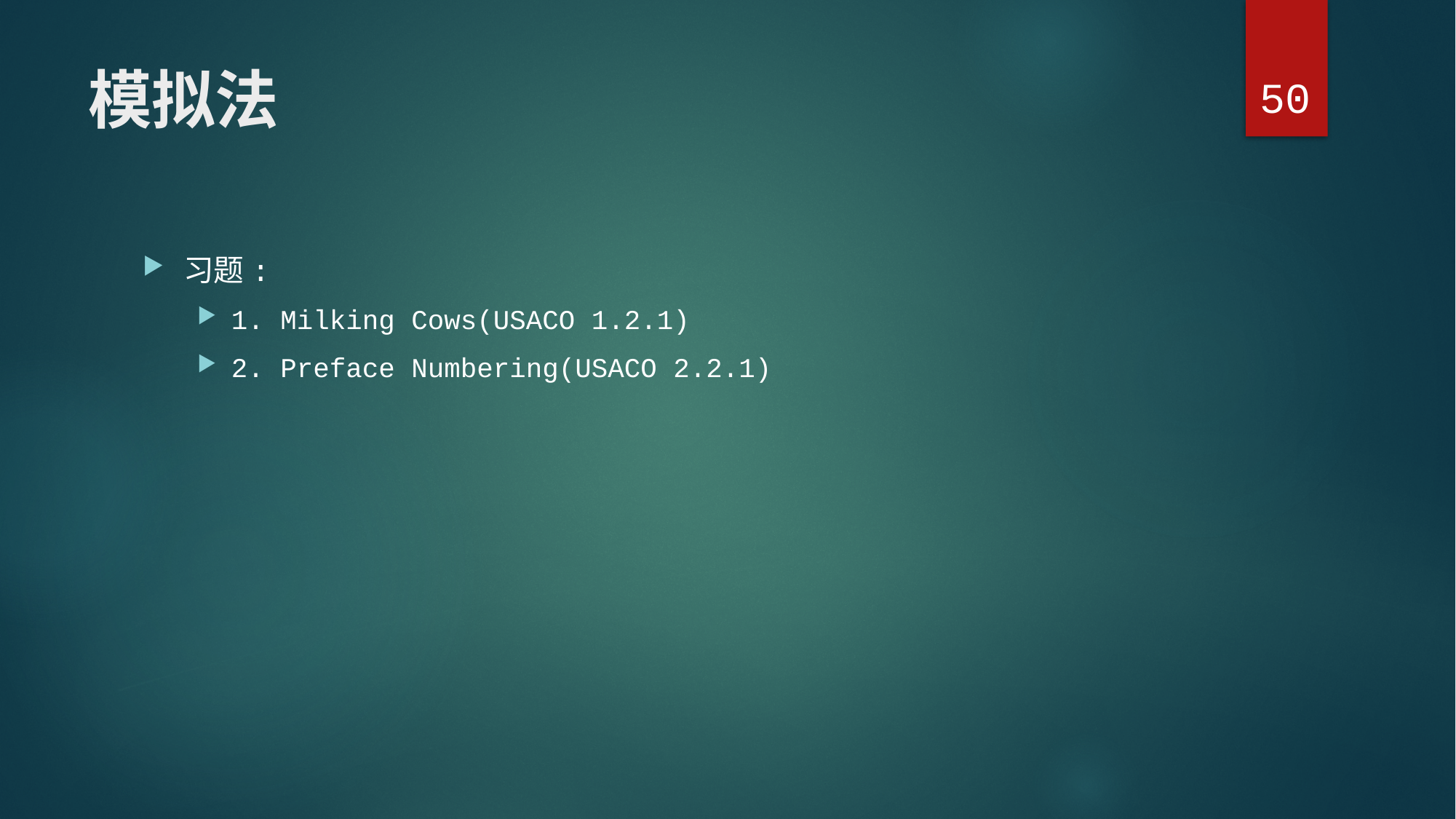

50
# 模拟法
习题:
1. Milking Cows(USACO 1.2.1)
2. Preface Numbering(USACO 2.2.1)